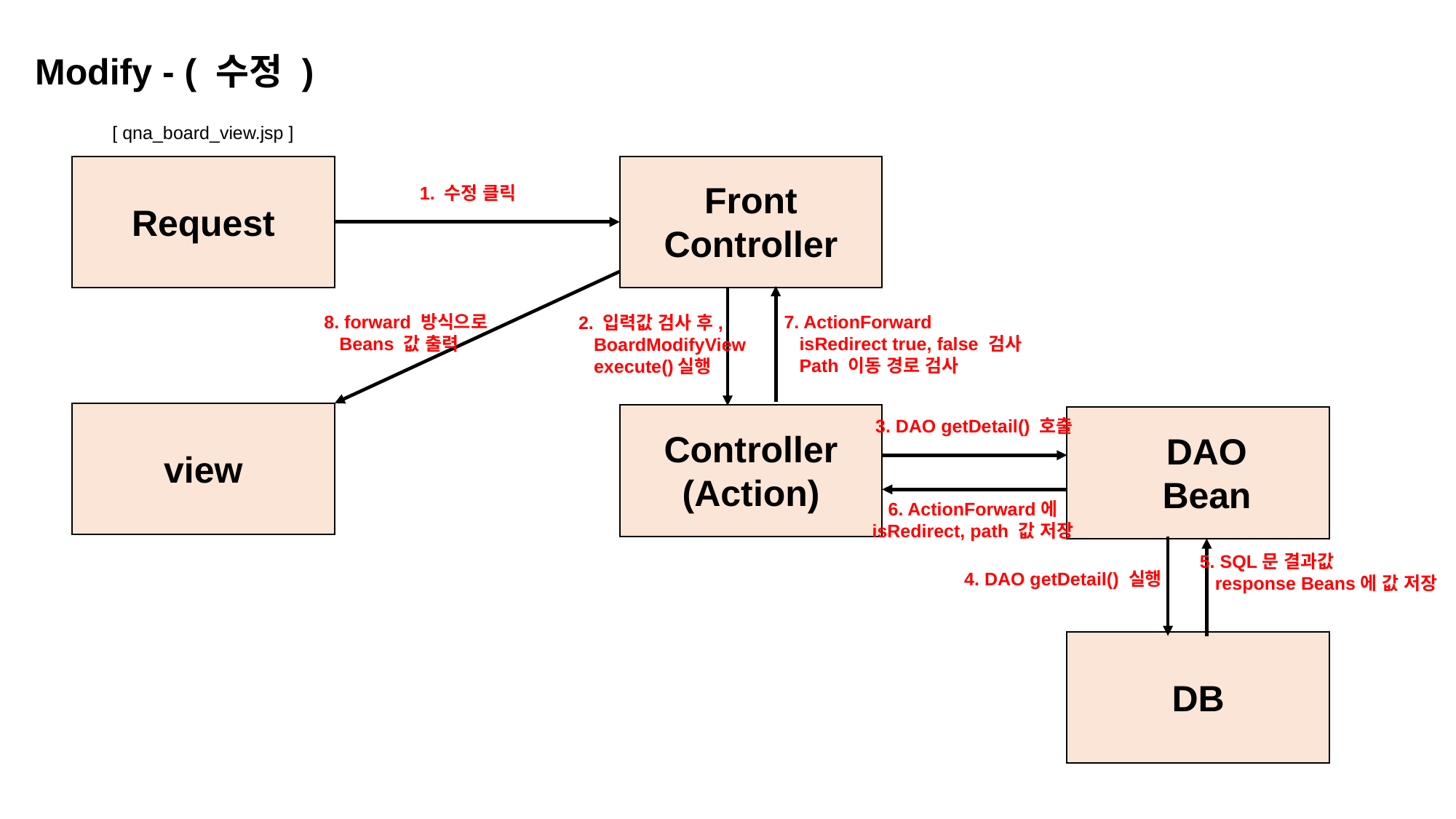

Modify - ( 수정 )
[ qna_board_view.jsp ]

Front
Controller
1. 수정 클릭
Request
8. forward 방식으로
   Beans 값 출력
7. ActionForward
   isRedirect true, false 검사
   Path 이동 경로 검사
2. 입력값 검사 후,
   BoardModifyView
   execute()실행

3. DAO getDetail() 호출
Controller
(Action)
DAO
Bean
view
6. ActionForward에
isRedirect, path 값 저장
5. SQL문 결과값
   response Beans에 값 저장
4. DAO getDetail() 실행

DB